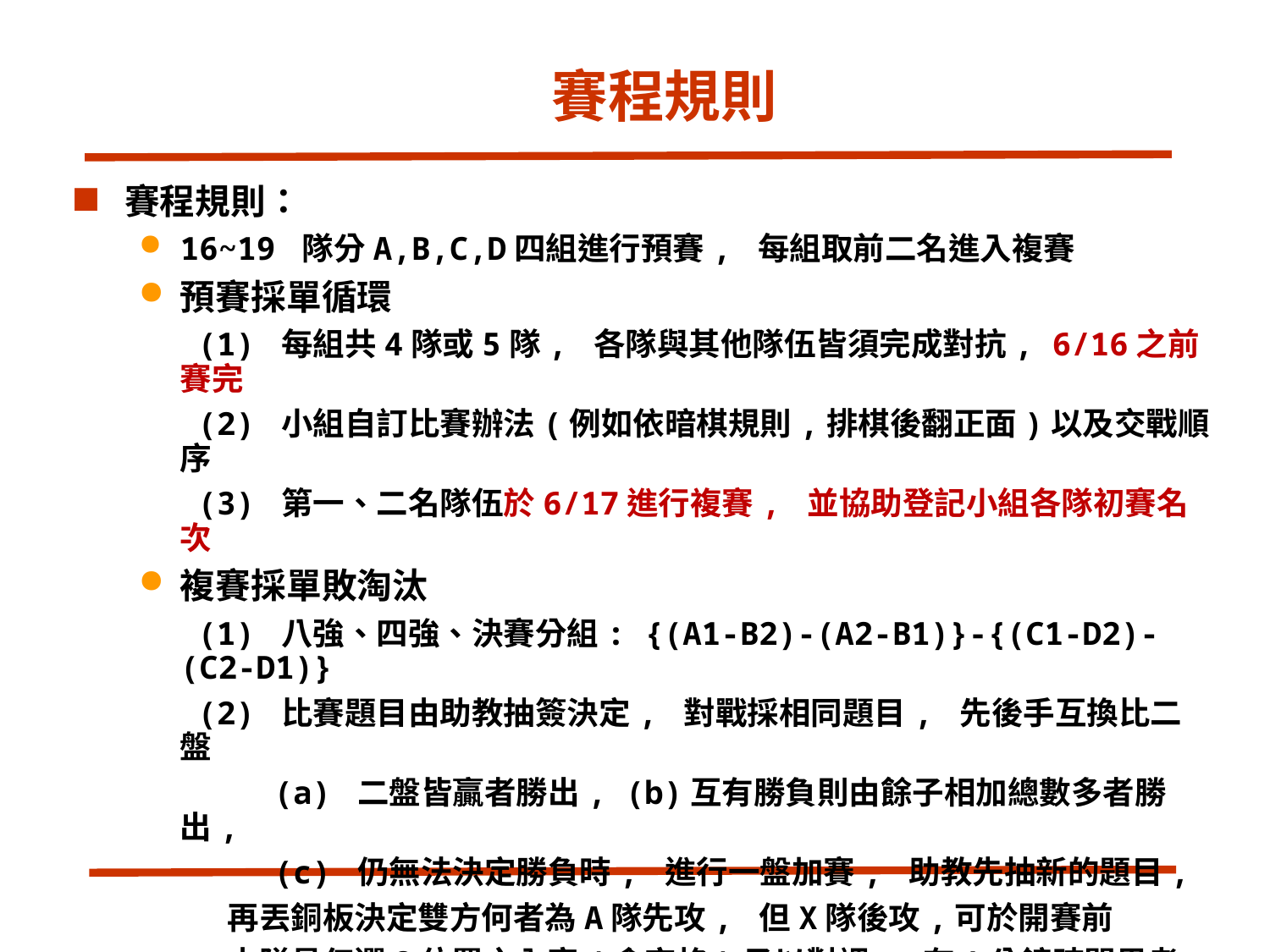

# 賽程規則
賽程規則：
16~19 隊分A,B,C,D四組進行預賽, 每組取前二名進入複賽
預賽採單循環
   (1) 每組共4隊或5隊, 各隊與其他隊伍皆須完成對抗, 6/16之前賽完
   (2) 小組自訂比賽辦法(例如依暗棋規則,排棋後翻正面)以及交戰順序
   (3) 第一、二名隊伍於6/17進行複賽, 並協助登記小組各隊初賽名次
複賽採單敗淘汰
   (1) 八強、四強、決賽分組: {(A1-B2)-(A2-B1)}-{(C1-D2)-(C2-D1)}
   (2) 比賽題目由助教抽簽決定, 對戰採相同題目, 先後手互換比二盤
       (a) 二盤皆贏者勝出, (b)互有勝負則由餘子相加總數多者勝出,
       (c) 仍無法決定勝負時, 進行一盤加賽, 助教先抽新的題目,
           再丟銅板決定雙方何者為A隊先攻, 但X隊後攻,可於開賽前
           由隊員任選2位置之內容(含空格)予以對調, 有1分鐘時間思考